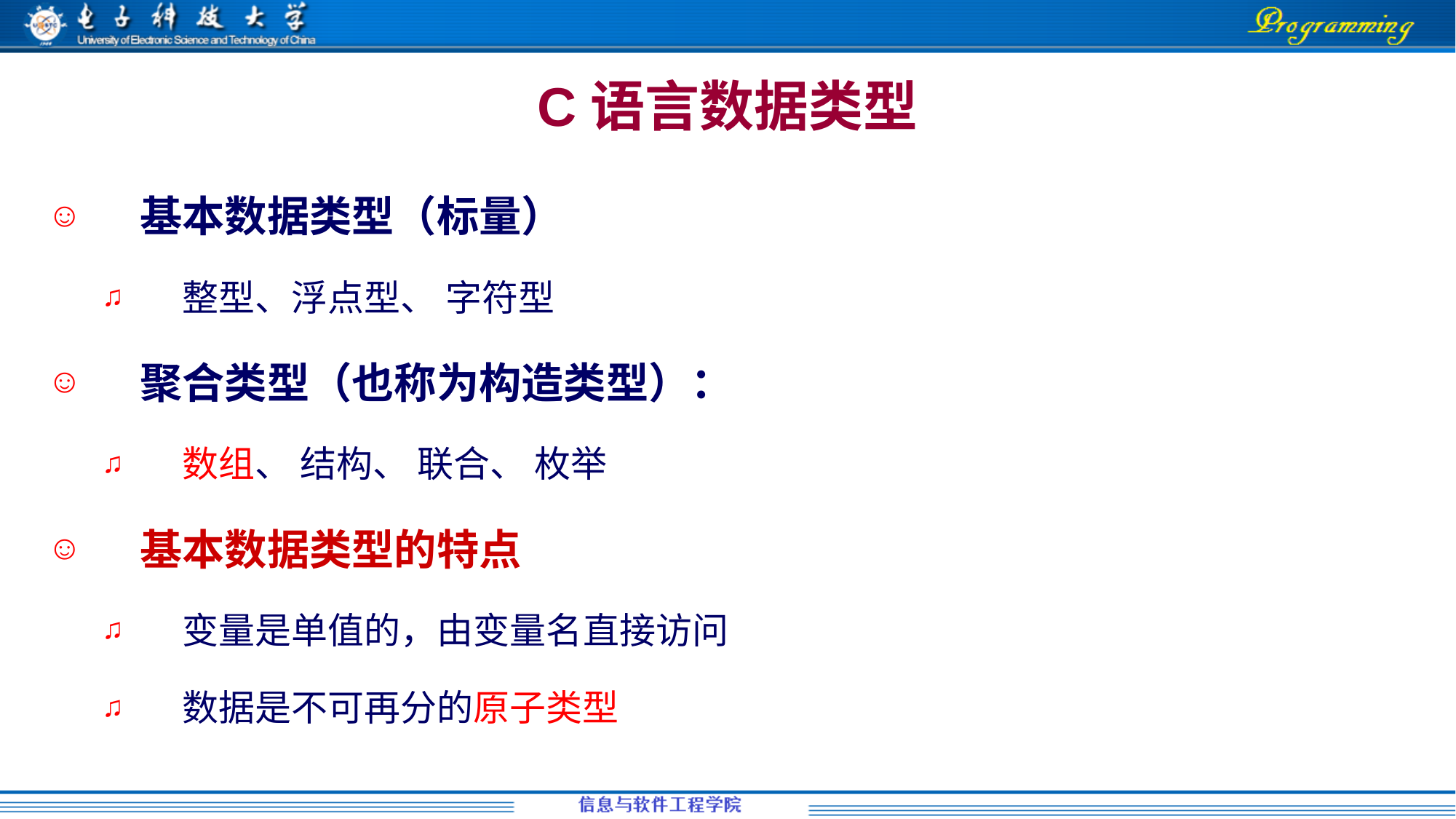

# C语言数据类型
 基本数据类型（标量）
 整型、浮点型、 字符型
 聚合类型（也称为构造类型）：
 数组、 结构、 联合、 枚举
 基本数据类型的特点
 变量是单值的，由变量名直接访问
 数据是不可再分的原子类型